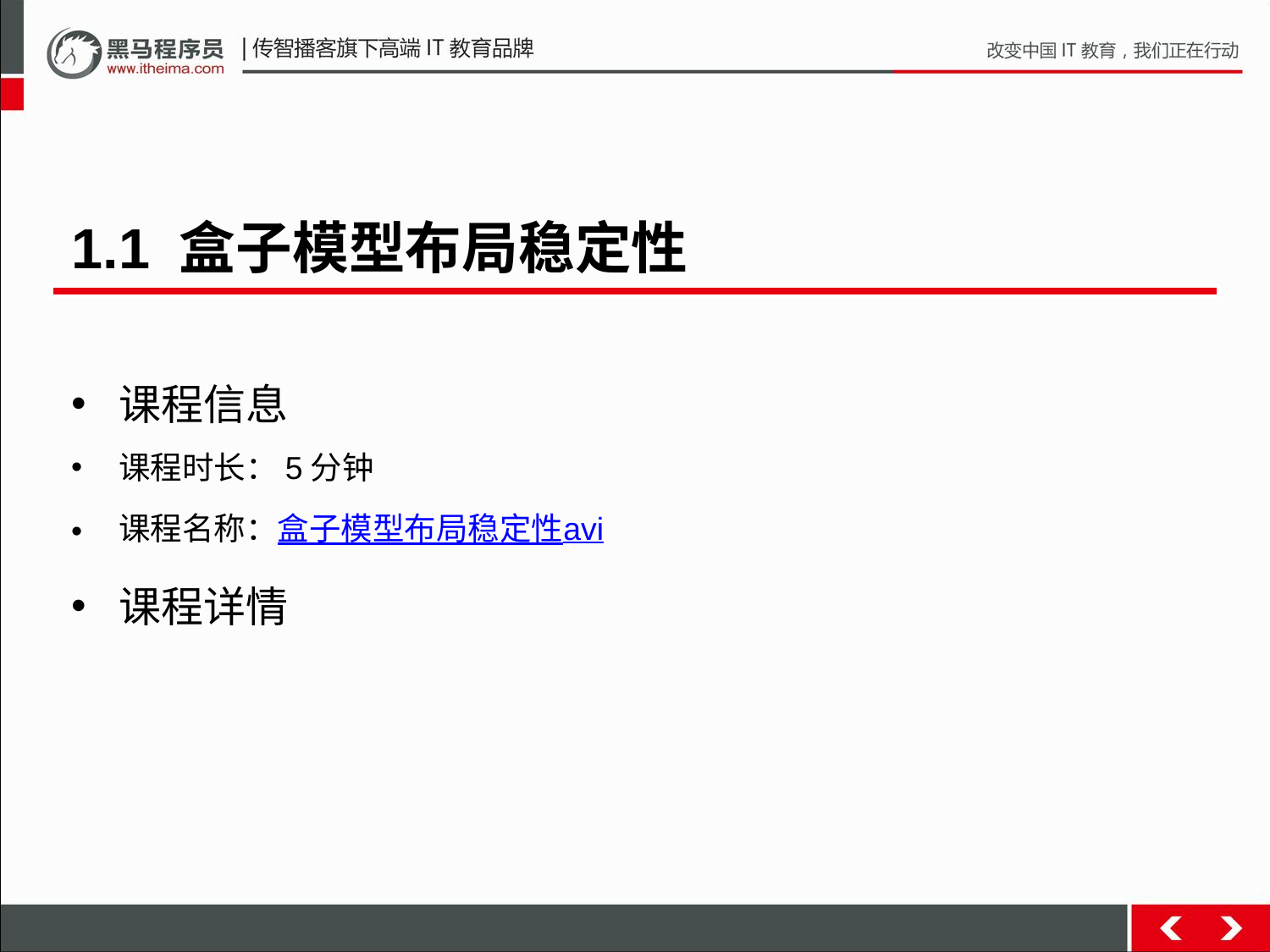

1.1 盒子模型布局稳定性
课程信息
课程时长：5分钟
课程名称：盒子模型布局稳定性avi
课程详情